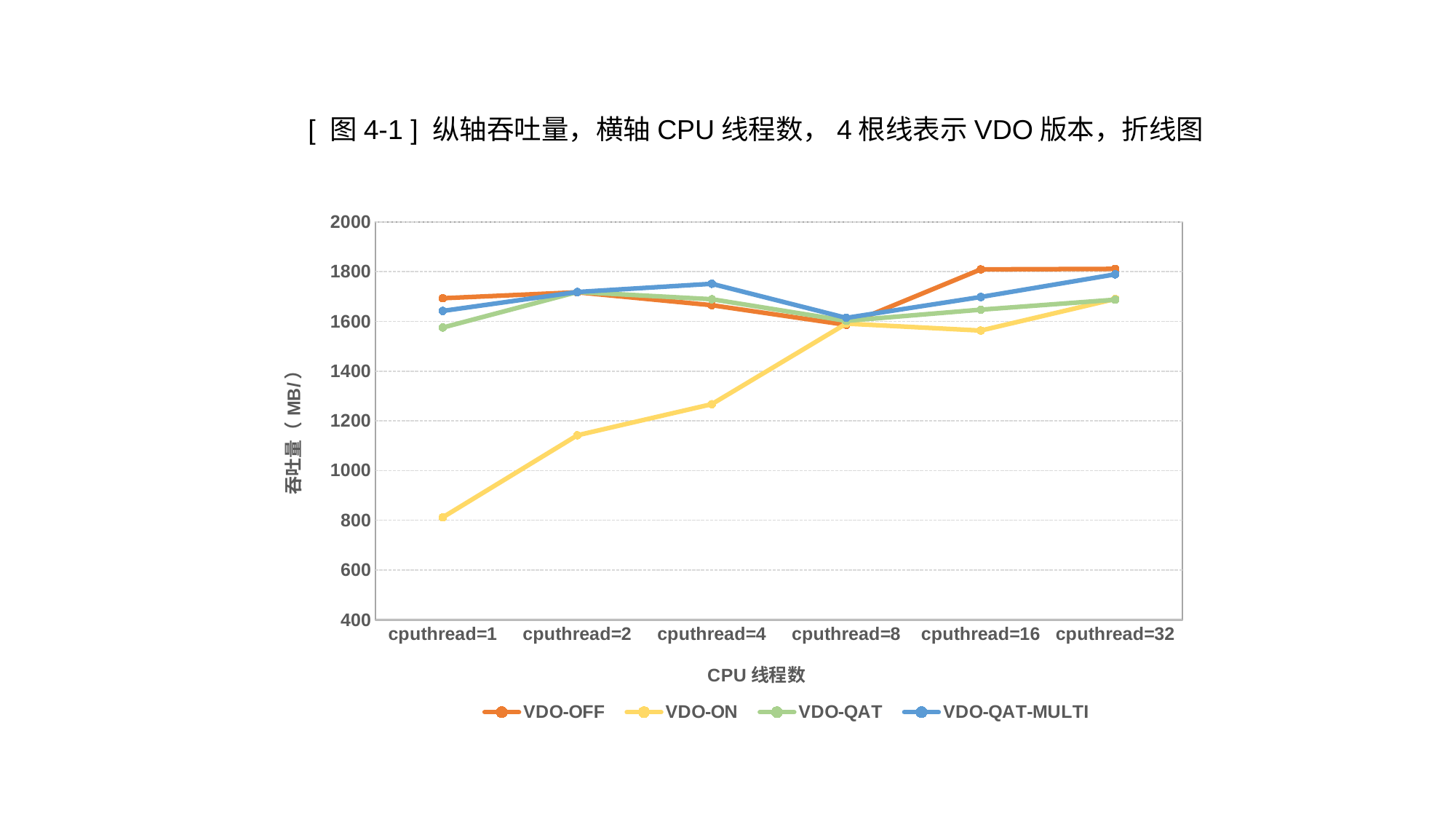

[ 图4-1 ] 纵轴吞吐量，横轴CPU线程数，4根线表示VDO版本，折线图

### Chart

| Category | VDO-OFF | VDO-ON | VDO-QAT | VDO-QAT-MULTI |
|---|---|---|---|---|
| cputhread=1 | 1693.0 | 812.0 | 1575.0 | 1642.0 |
| cputhread=2 | 1717.0 | 1142.0 | 1718.0 | 1718.0 |
| cputhread=4 | 1665.0 | 1267.0 | 1689.0 | 1751.0 |
| cputhread=8 | 1586.0 | 1591.0 | 1602.0 | 1614.0 |
| cputhread=16 | 1809.0 | 1563.0 | 1647.0 | 1698.0 |
| cputhread=32 | 1811.0 | 1690.0 | 1687.0 | 1789.0 |